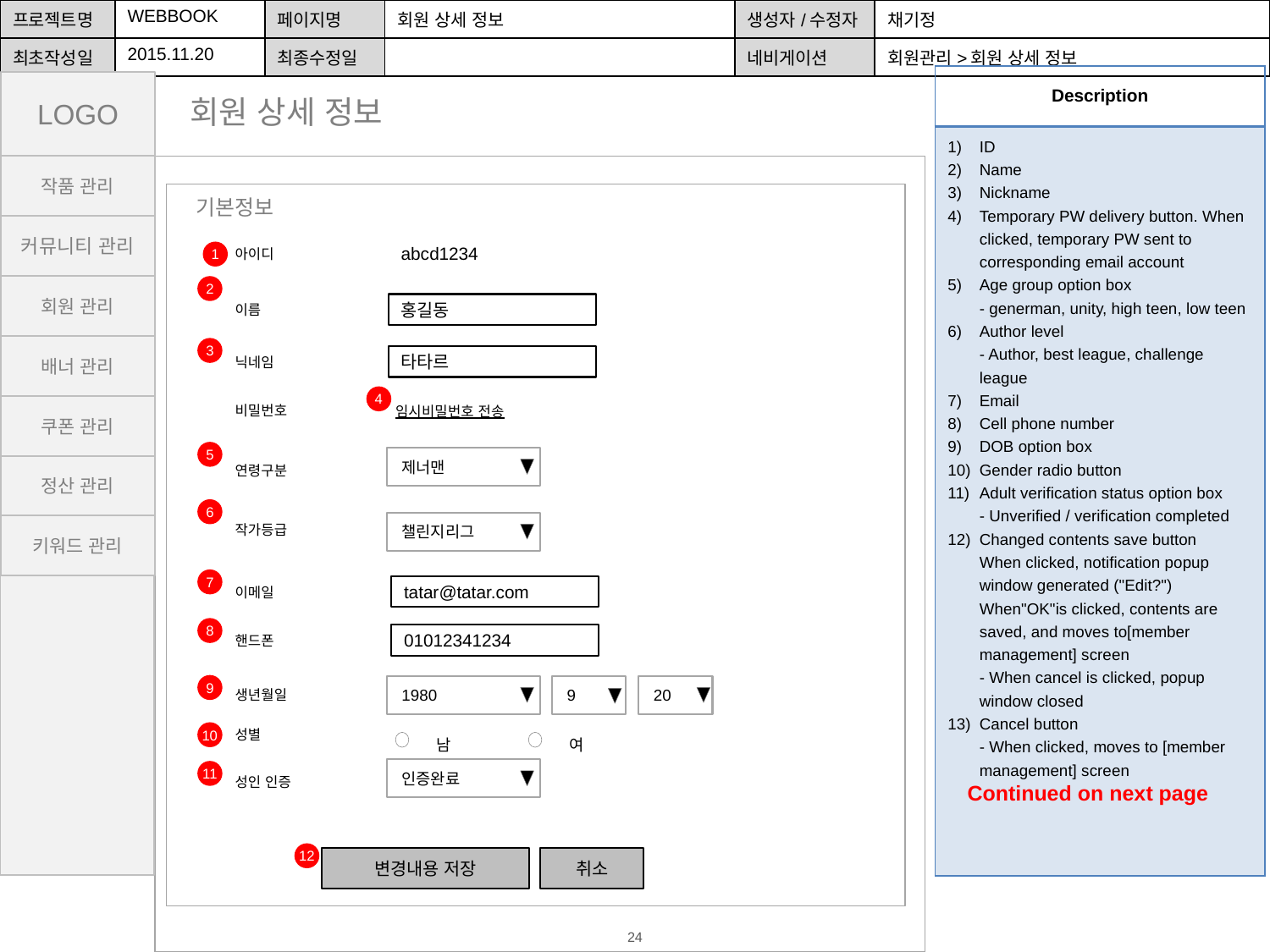

| 프로젝트명 | WEBBOOK | 페이지명 | 회원 상세 정보 | 생성자/수정자 | 채기정 |
| --- | --- | --- | --- | --- | --- |
| 최초작성일 | 2015.11.20 | 최종수정일 |  | 네비게이션 | 회원관리>회원 상세 정보 |
| Description |
| --- |
| ID Name Nickname Temporary PW delivery button. When clicked, temporary PW sent to corresponding email account Age group option box - generman, unity, high teen, low teen Author level - Author, best league, challenge league Email Cell phone number DOB option box Gender radio button Adult verification status option box - Unverified / verification completed Changed contents save button When clicked, notification popup window generated ("Edit?") When"OK"is clicked, contents are saved, and moves to[member management] screen - When cancel is clicked, popup window closed Cancel button - When clicked, moves to [member management] screen |
LOGO
회원 상세 정보

작품 관리
기본정보

커뮤니티 관리
abcd1234
아이디
1
회원 관리
2
홍길동
이름
배너 관리
3
타타르
닉네임
4
비밀번호
쿠폰 관리
임시비밀번호 전송
5
제너맨
정산 관리
연령구분

6
챌린지리그
작가등급
키워드 관리

7
tatar@tatar.com
이메일
8
01012341234
핸드폰
9
1980
9
20
생년월일

남
여
성별
10

인증완료
11
성인 인증

Continued on next page
12
변경내용 저장
취소